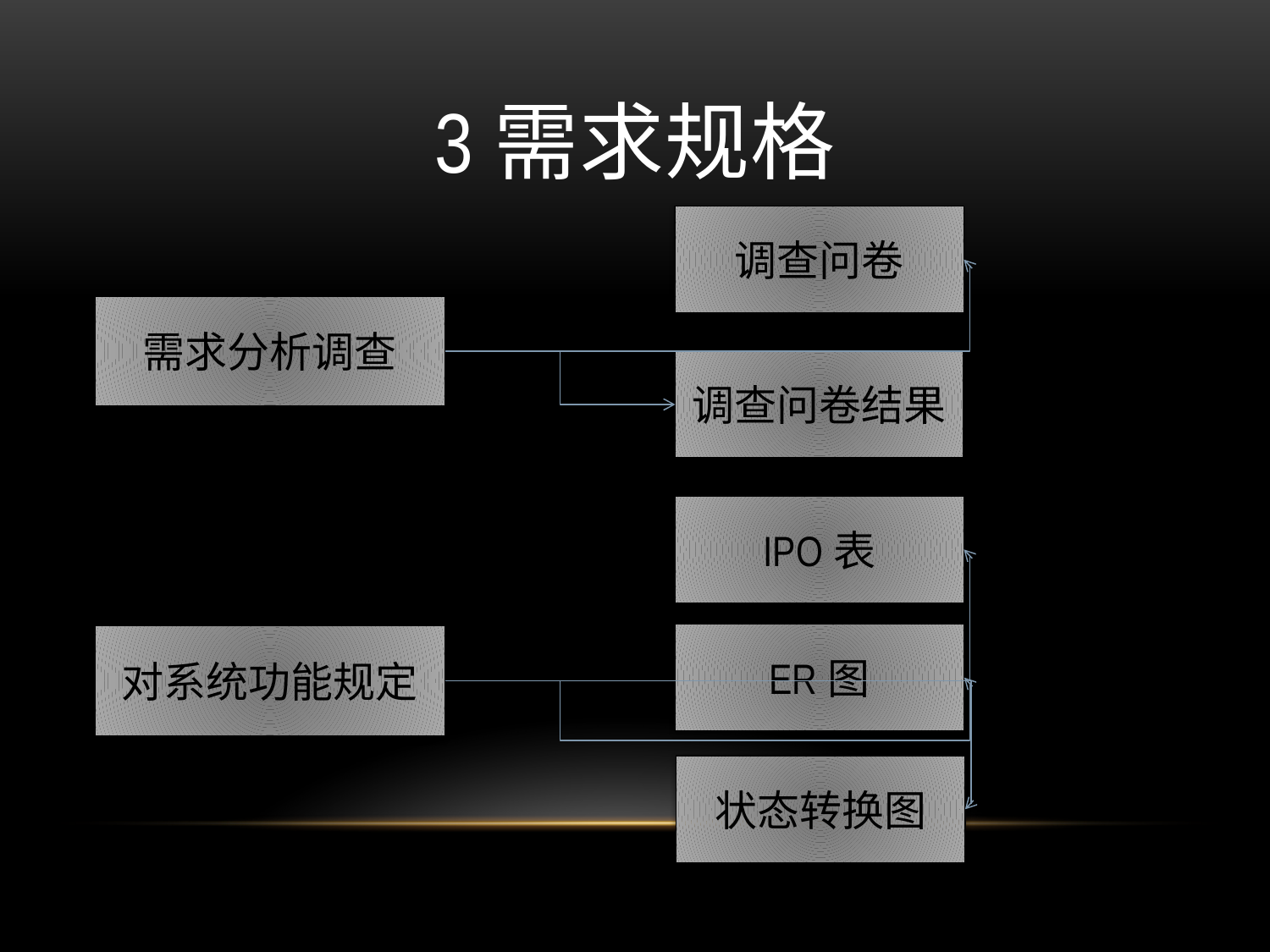

# 3需求规格
调查问卷
需求分析调查
调查问卷结果
IPO表
ER图
对系统功能规定
状态转换图